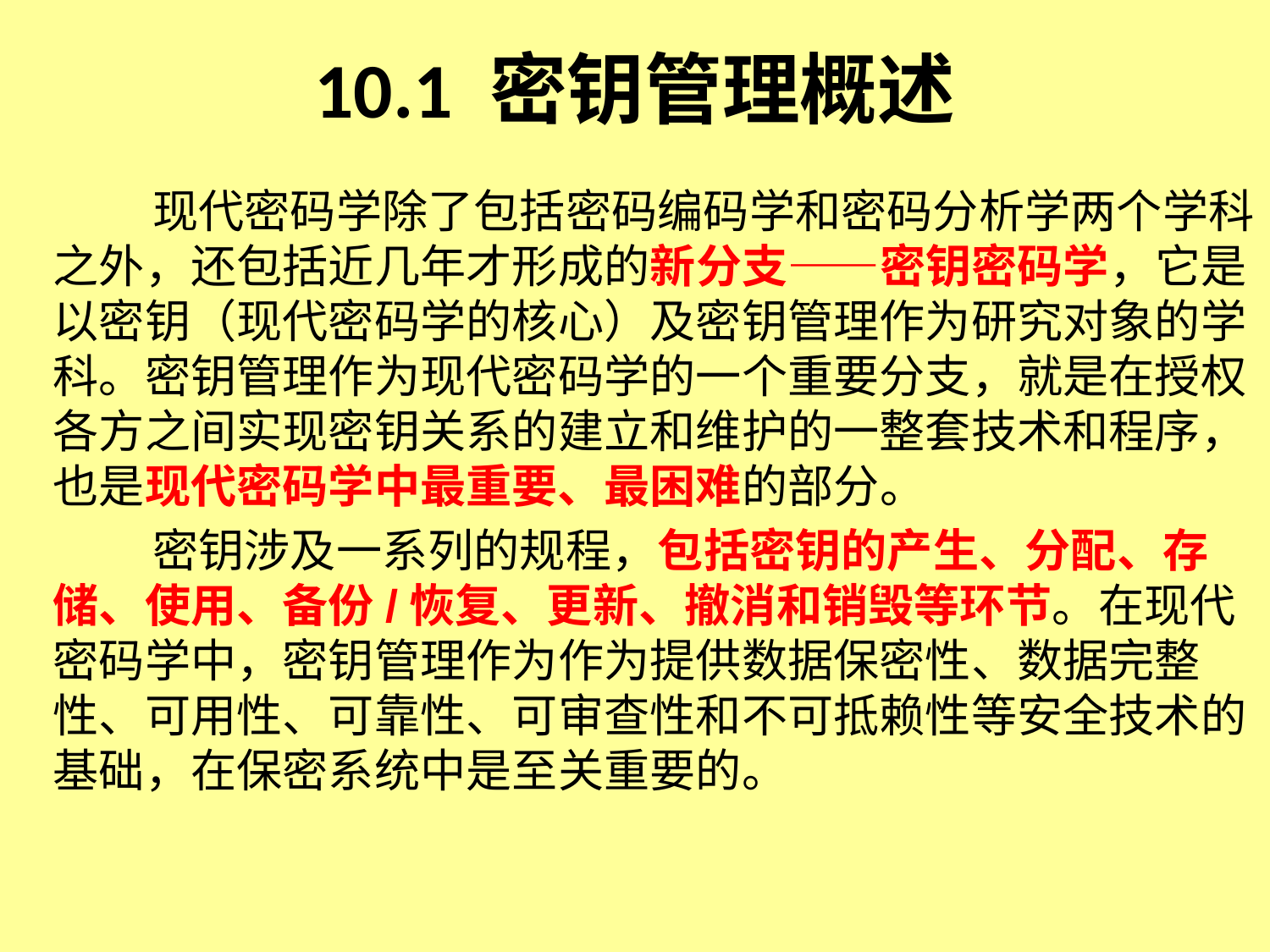

# 10.1 密钥管理概述
现代密码学除了包括密码编码学和密码分析学两个学科之外，还包括近几年才形成的新分支——密钥密码学，它是以密钥（现代密码学的核心）及密钥管理作为研究对象的学科。密钥管理作为现代密码学的一个重要分支，就是在授权各方之间实现密钥关系的建立和维护的一整套技术和程序，也是现代密码学中最重要、最困难的部分。
密钥涉及一系列的规程，包括密钥的产生、分配、存储、使用、备份/恢复、更新、撤消和销毁等环节。在现代密码学中，密钥管理作为作为提供数据保密性、数据完整性、可用性、可靠性、可审查性和不可抵赖性等安全技术的基础，在保密系统中是至关重要的。